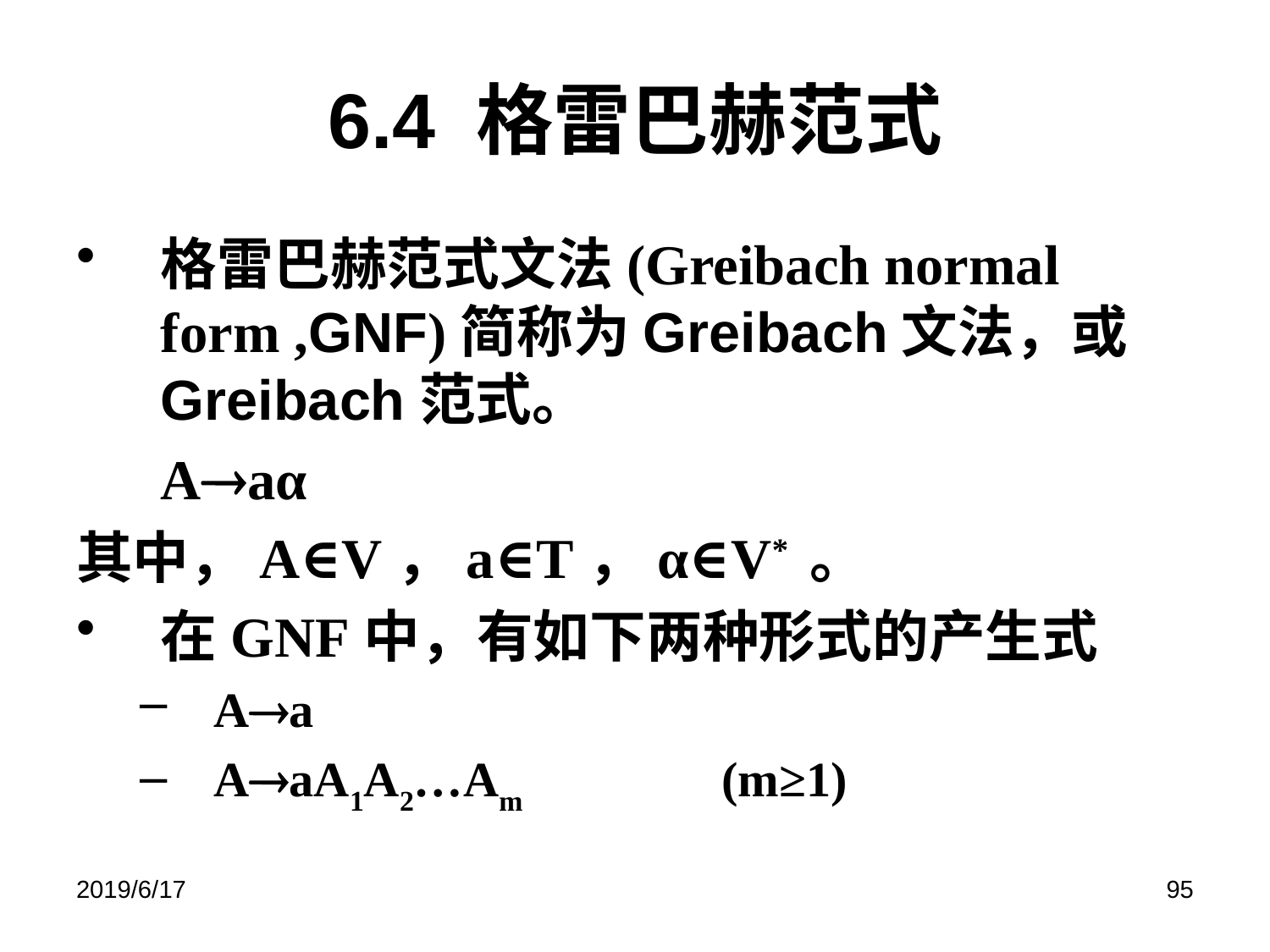

# 6.4 格雷巴赫范式
格雷巴赫范式文法(Greibach normal form ,GNF)简称为Greibach文法，或Greibach范式。
	A→aα
其中，A∈V，a∈T，α∈V* 。
在GNF中，有如下两种形式的产生式
A→a
A→aA1A2…Am		(m≥1)
2019/6/17
95